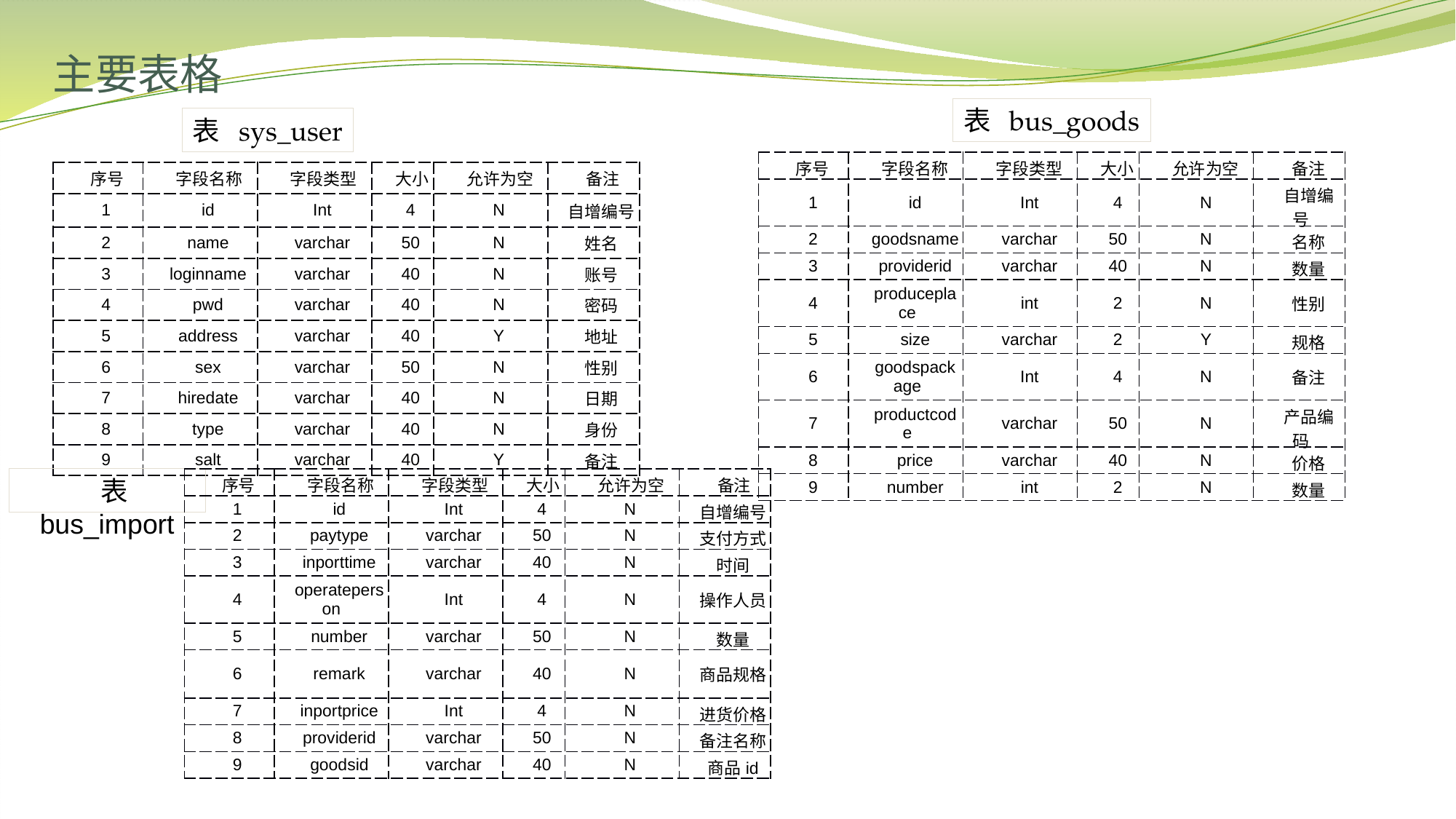

# 主要表格
表  bus_goods
表  sys_user
| 序号 | 字段名称 | 字段类型 | 大小 | 允许为空 | 备注 |
| --- | --- | --- | --- | --- | --- |
| 1 | id | Int | 4 | N | 自增编号 |
| 2 | goodsname | varchar | 50 | N | 名称 |
| 3 | providerid | varchar | 40 | N | 数量 |
| 4 | produceplace | int | 2 | N | 性别 |
| 5 | size | varchar | 2 | Y | 规格 |
| 6 | goodspackage | Int | 4 | N | 备注 |
| 7 | productcode | varchar | 50 | N | 产品编码 |
| 8 | price | varchar | 40 | N | 价格 |
| 9 | number | int | 2 | N | 数量 |
| 序号 | 字段名称 | 字段类型 | 大小 | 允许为空 | 备注 |
| --- | --- | --- | --- | --- | --- |
| 1 | id | Int | 4 | N | 自增编号 |
| 2 | name | varchar | 50 | N | 姓名 |
| 3 | loginname | varchar | 40 | N | 账号 |
| 4 | pwd | varchar | 40 | N | 密码 |
| 5 | address | varchar | 40 | Y | 地址 |
| 6 | sex | varchar | 50 | N | 性别 |
| 7 | hiredate | varchar | 40 | N | 日期 |
| 8 | type | varchar | 40 | N | 身份 |
| 9 | salt | varchar | 40 | Y | 备注 |
表 bus_import
| 序号 | 字段名称 | 字段类型 | 大小 | 允许为空 | 备注 |
| --- | --- | --- | --- | --- | --- |
| 1 | id | Int | 4 | N | 自增编号 |
| 2 | paytype | varchar | 50 | N | 支付方式 |
| 3 | inporttime | varchar | 40 | N | 时间 |
| 4 | operateperson | Int | 4 | N | 操作人员 |
| 5 | number | varchar | 50 | N | 数量 |
| 6 | remark | varchar | 40 | N | 商品规格 |
| 7 | inportprice | Int | 4 | N | 进货价格 |
| 8 | providerid | varchar | 50 | N | 备注名称 |
| 9 | goodsid | varchar | 40 | N | 商品id |